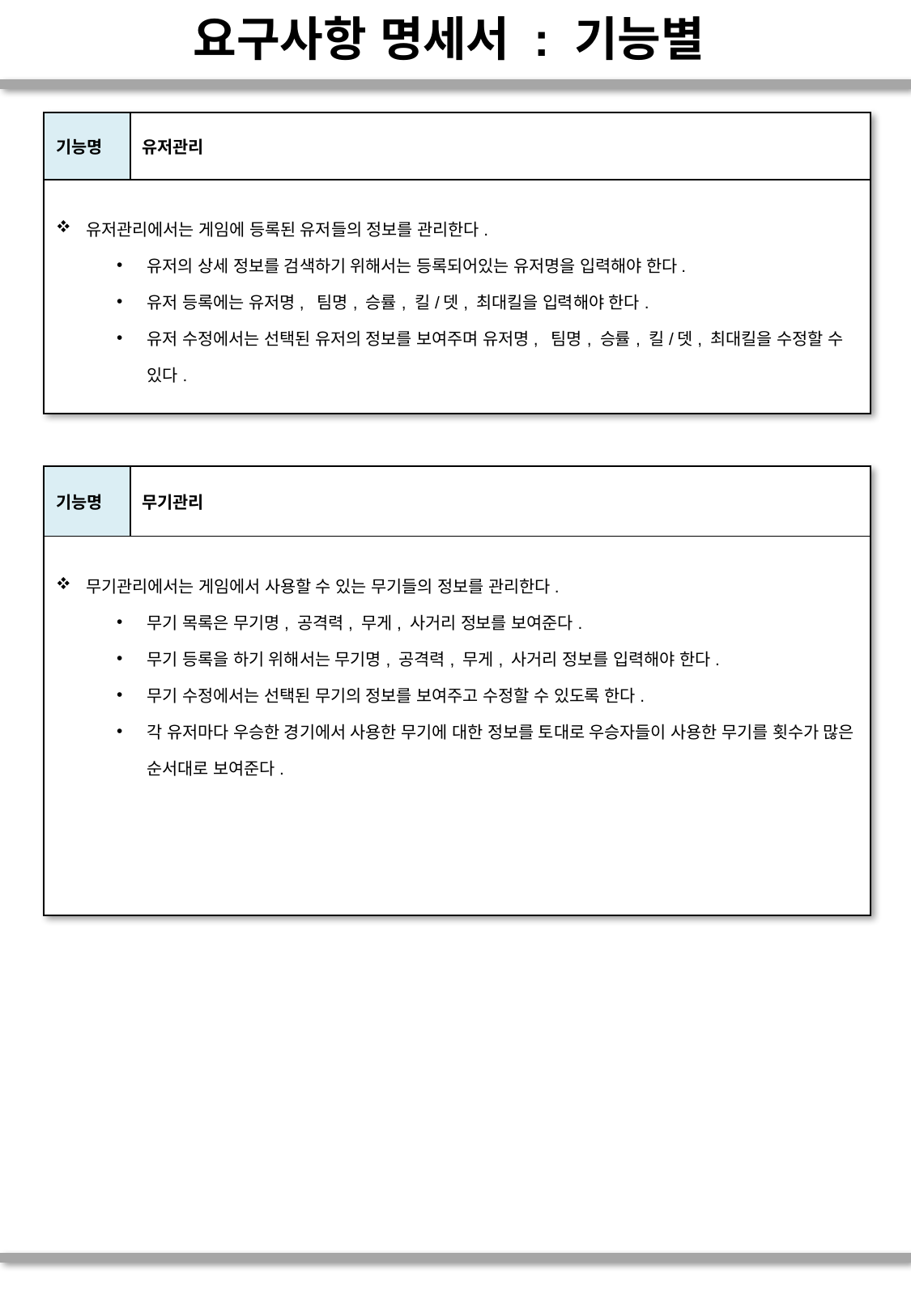

# 요구사항 명세서 : 기능별
| 기능명 | 유저관리 |
| --- | --- |
| 유저관리에서는 게임에 등록된 유저들의 정보를 관리한다. 유저의 상세 정보를 검색하기 위해서는 등록되어있는 유저명을 입력해야 한다. 유저 등록에는 유저명, 팀명, 승률, 킬/뎃, 최대킬을 입력해야 한다. 유저 수정에서는 선택된 유저의 정보를 보여주며 유저명, 팀명, 승률, 킬/뎃, 최대킬을 수정할 수 있다. |  |
| 기능명 | 무기관리 |
| --- | --- |
| 무기관리에서는 게임에서 사용할 수 있는 무기들의 정보를 관리한다. 무기 목록은 무기명, 공격력, 무게, 사거리 정보를 보여준다. 무기 등록을 하기 위해서는 무기명, 공격력, 무게, 사거리 정보를 입력해야 한다. 무기 수정에서는 선택된 무기의 정보를 보여주고 수정할 수 있도록 한다. 각 유저마다 우승한 경기에서 사용한 무기에 대한 정보를 토대로 우승자들이 사용한 무기를 횟수가 많은 순서대로 보여준다. |  |